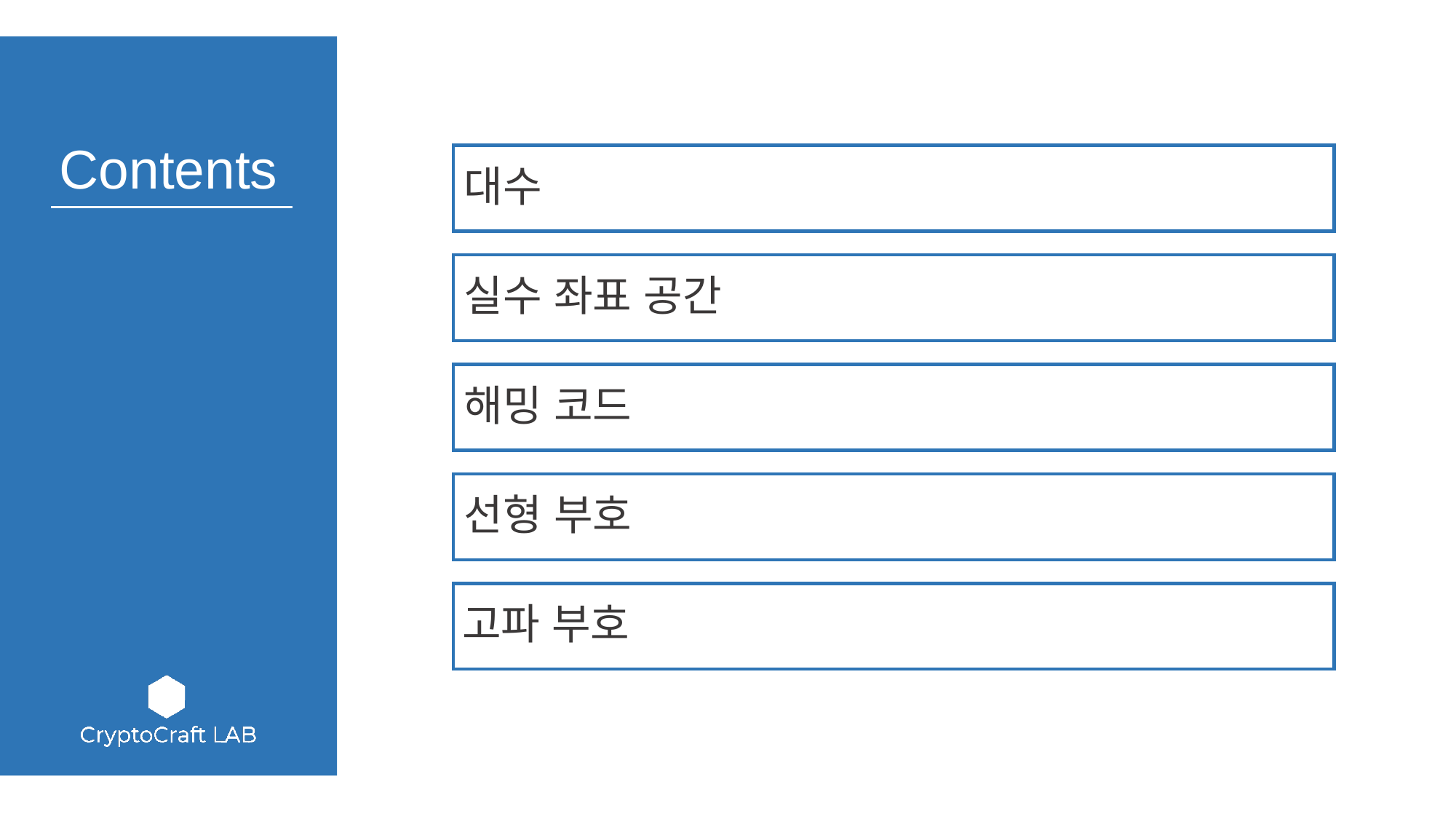

대수
실수 좌표 공간
해밍 코드
선형 부호
고파 부호